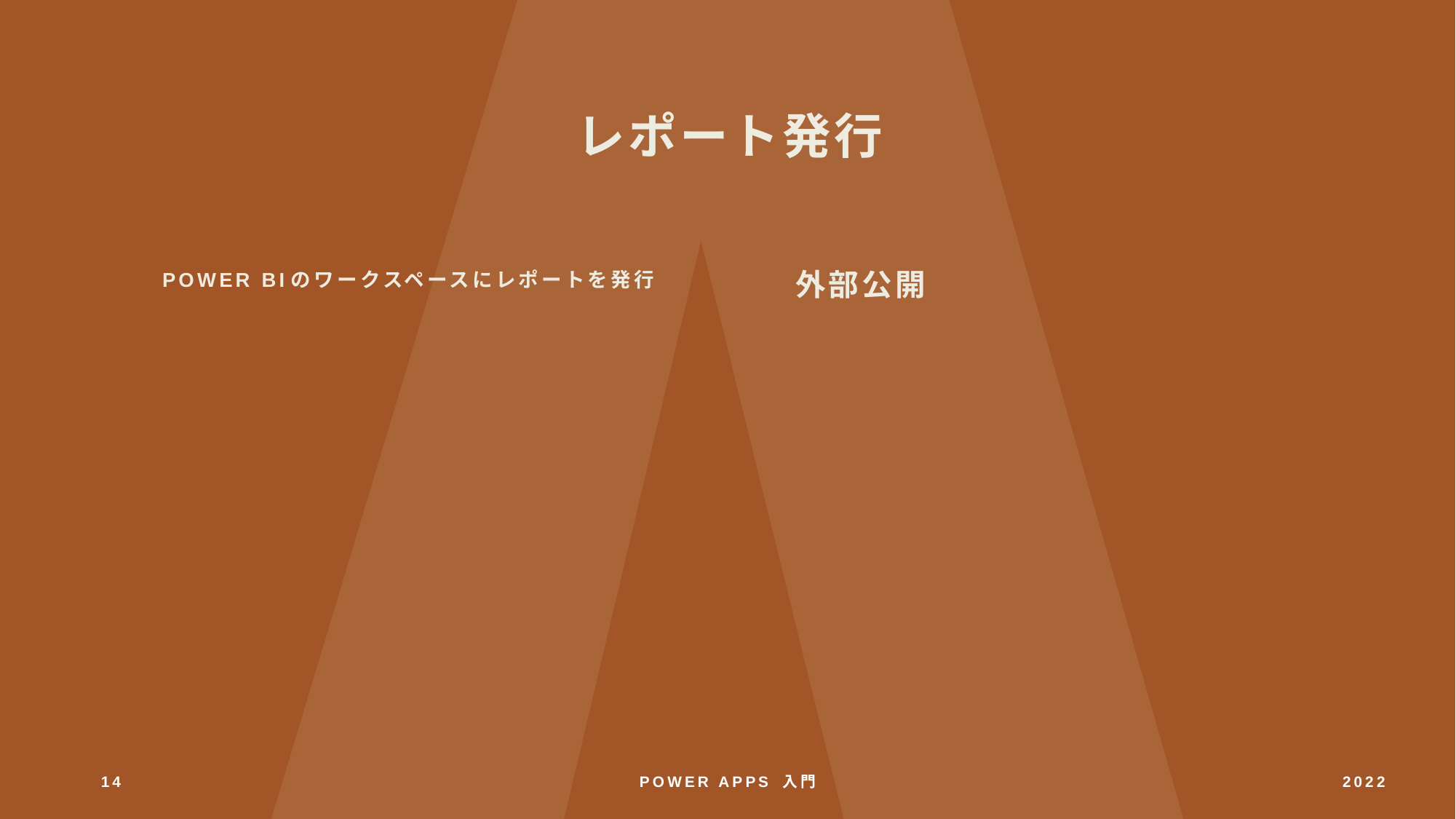

# レポート発行
外部公開
Power BIのワークスペースにレポートを発行

14
Power Apps 入門
2022